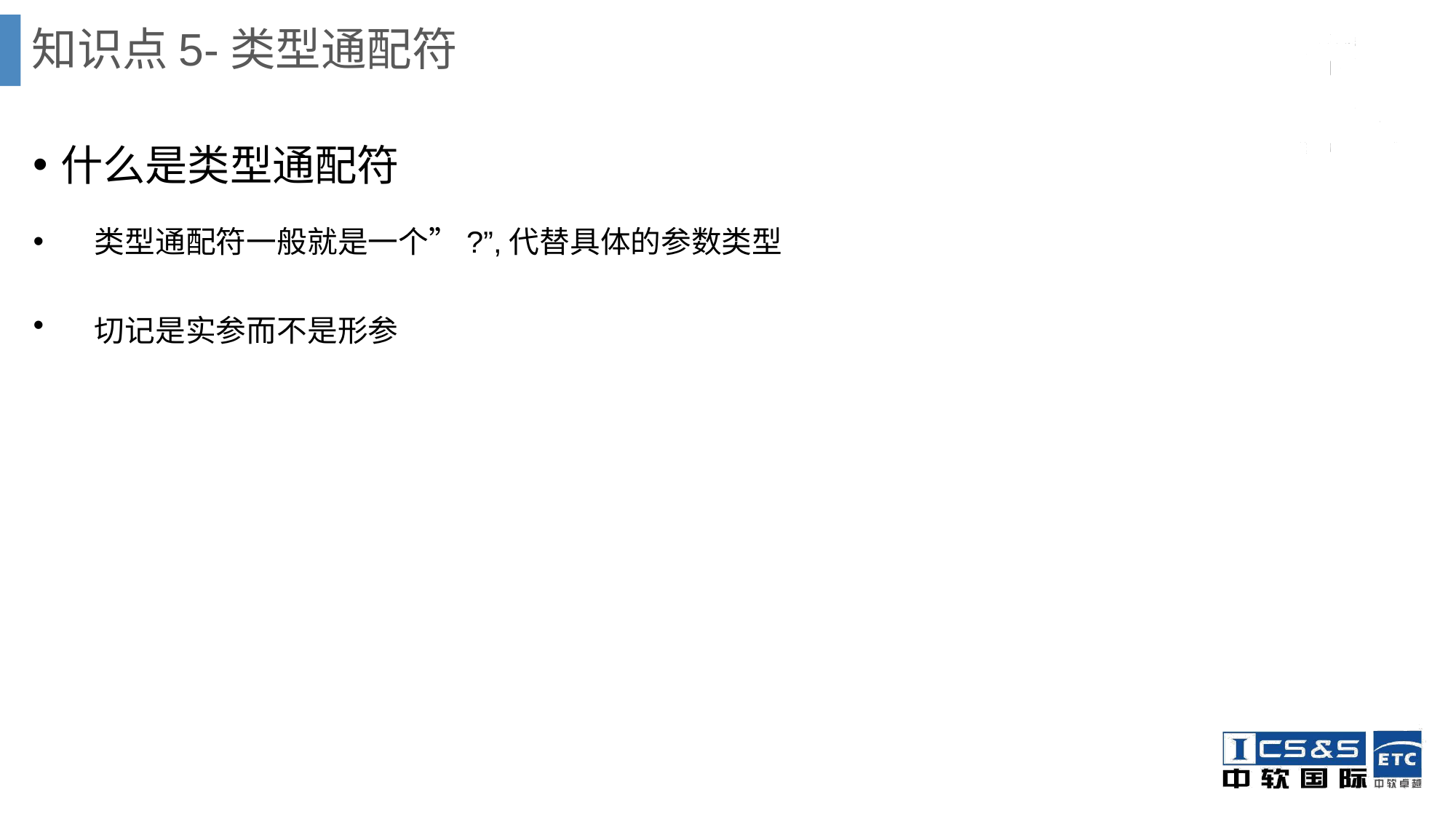

# 知识点5-类型通配符
什么是类型通配符
    类型通配符一般就是一个”?”,代替具体的参数类型
    切记是实参而不是形参